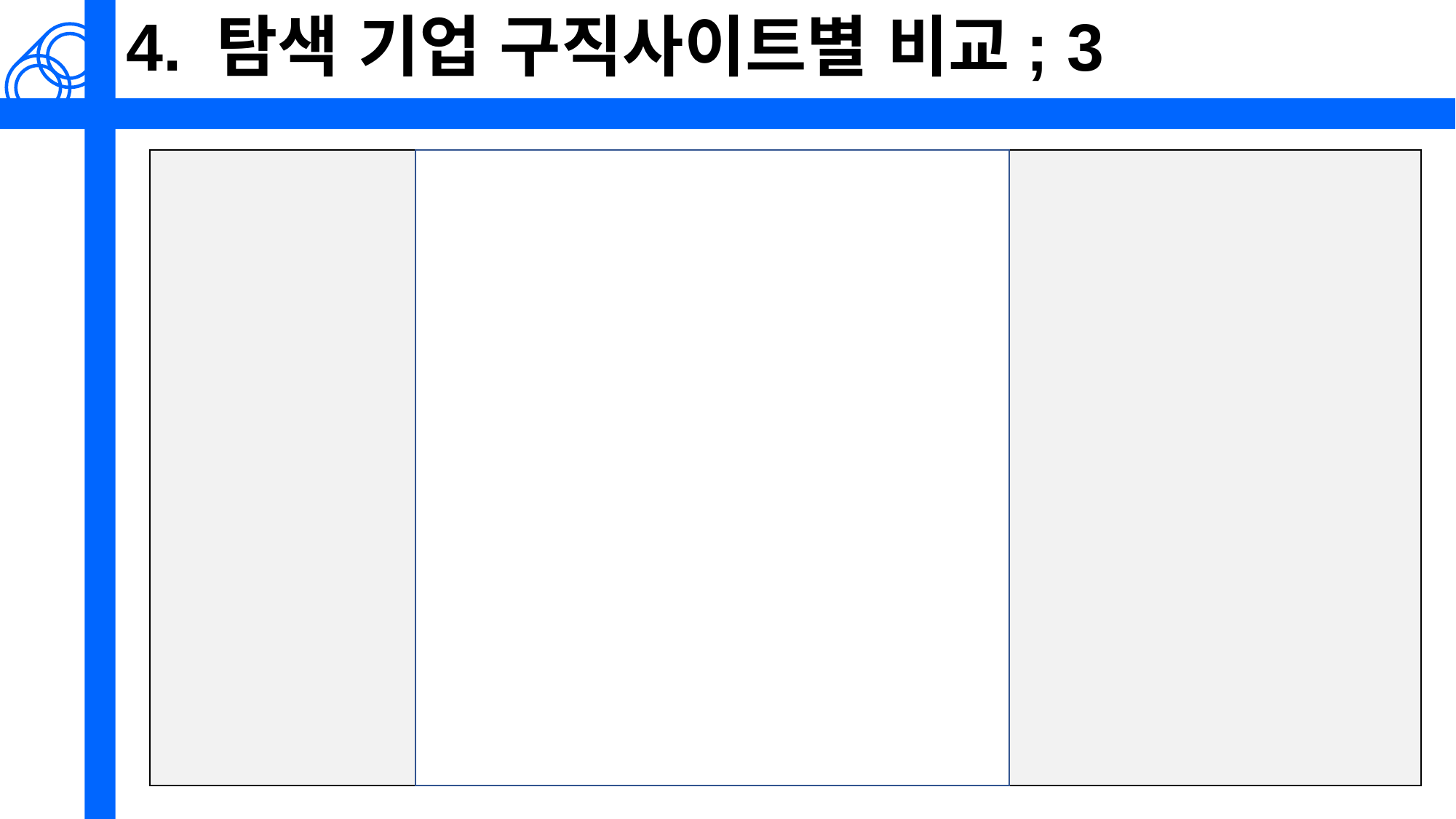

# 4. 탐색 기업 구직사이트별 비교; 3